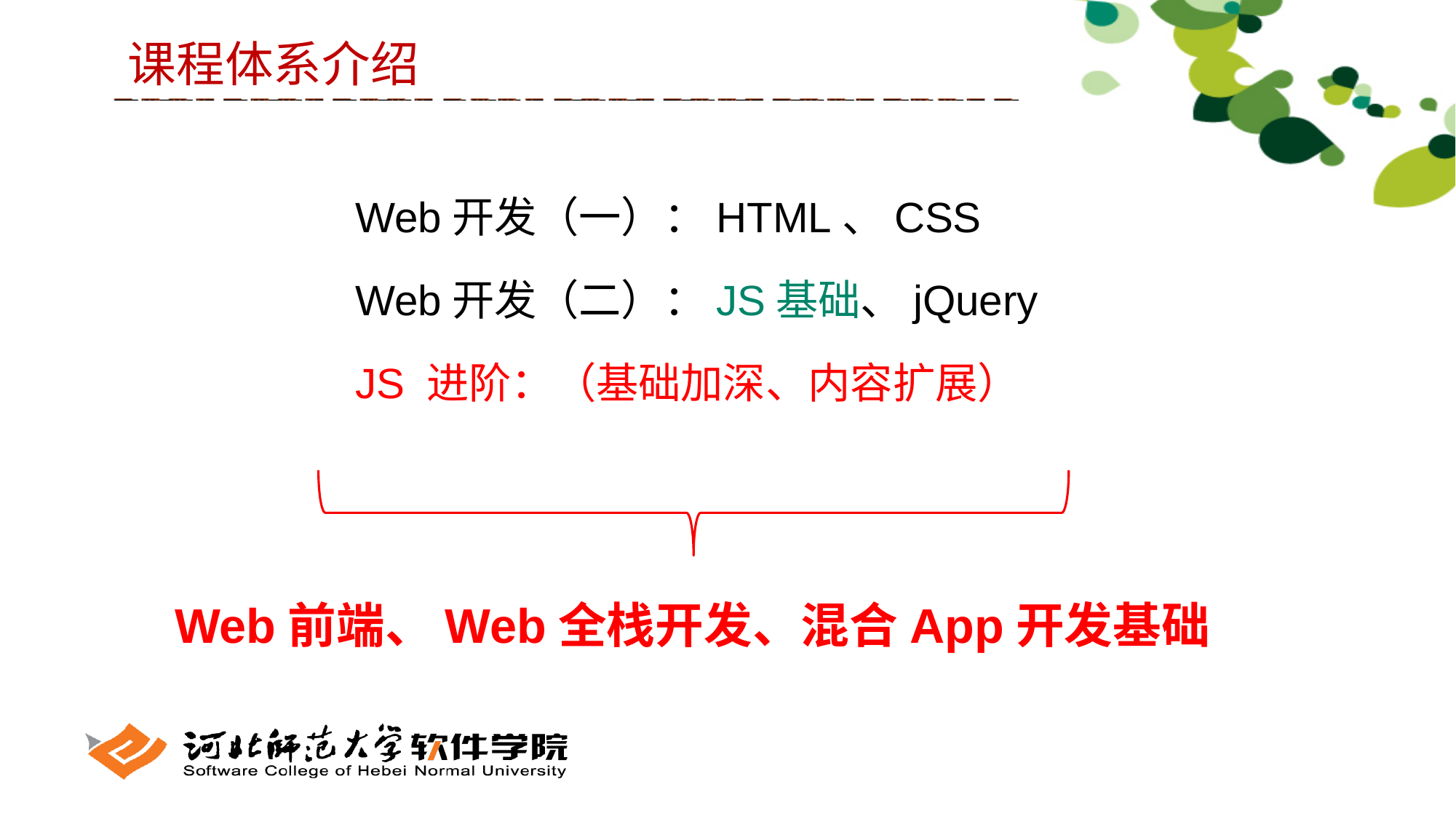

课程体系介绍

Web开发（一）：HTML、CSS
Web开发（二）：JS基础、jQuery
JS 进阶：（基础加深、内容扩展）

Web前端、Web全栈开发、混合App开发基础